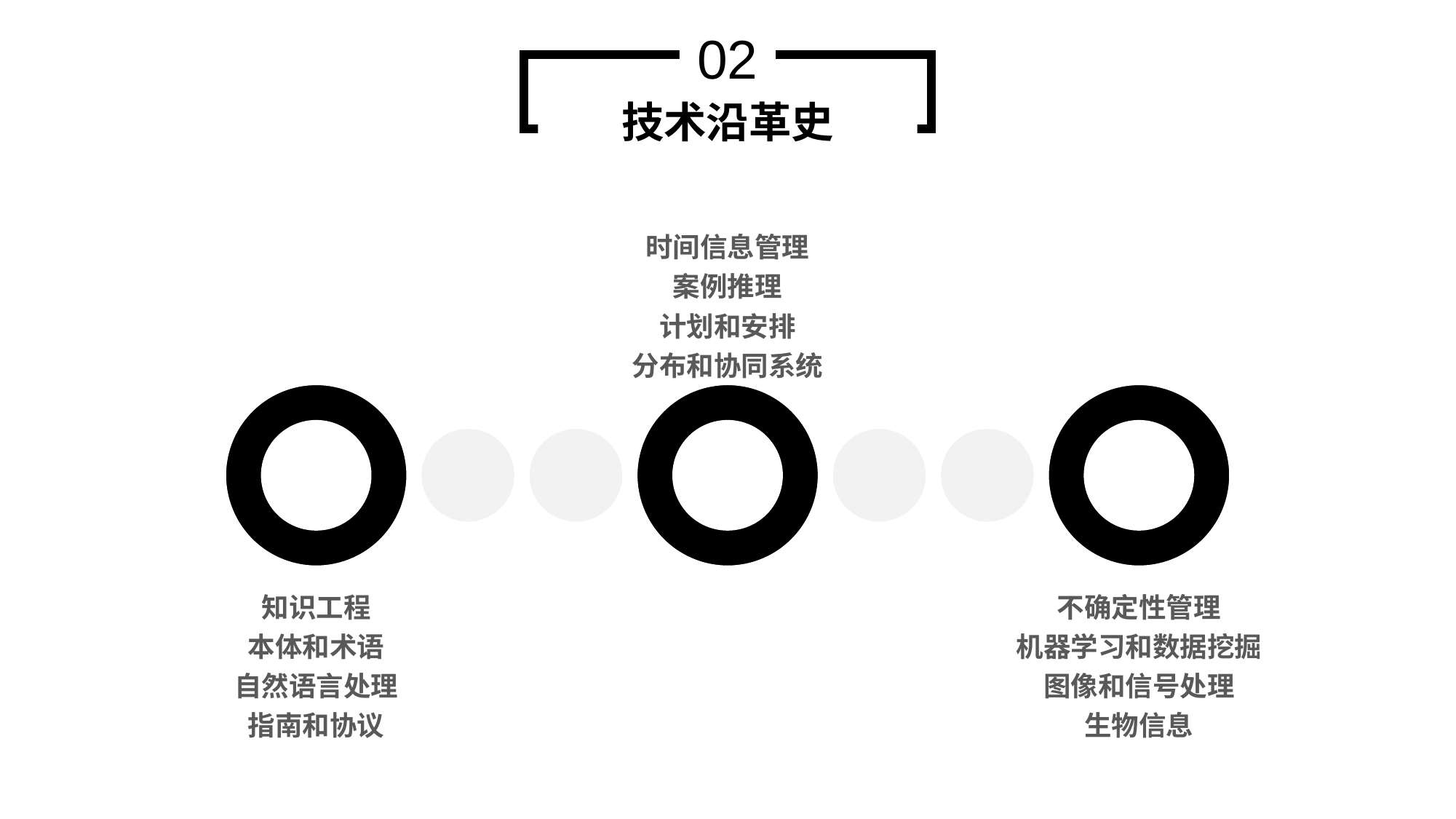

02

技术沿革史
时间信息管理
案例推理
计划和安排
分布和协同系统

知识工程
本体和术语
自然语言处理
指南和协议
不确定性管理
机器学习和数据挖掘
图像和信号处理
生物信息